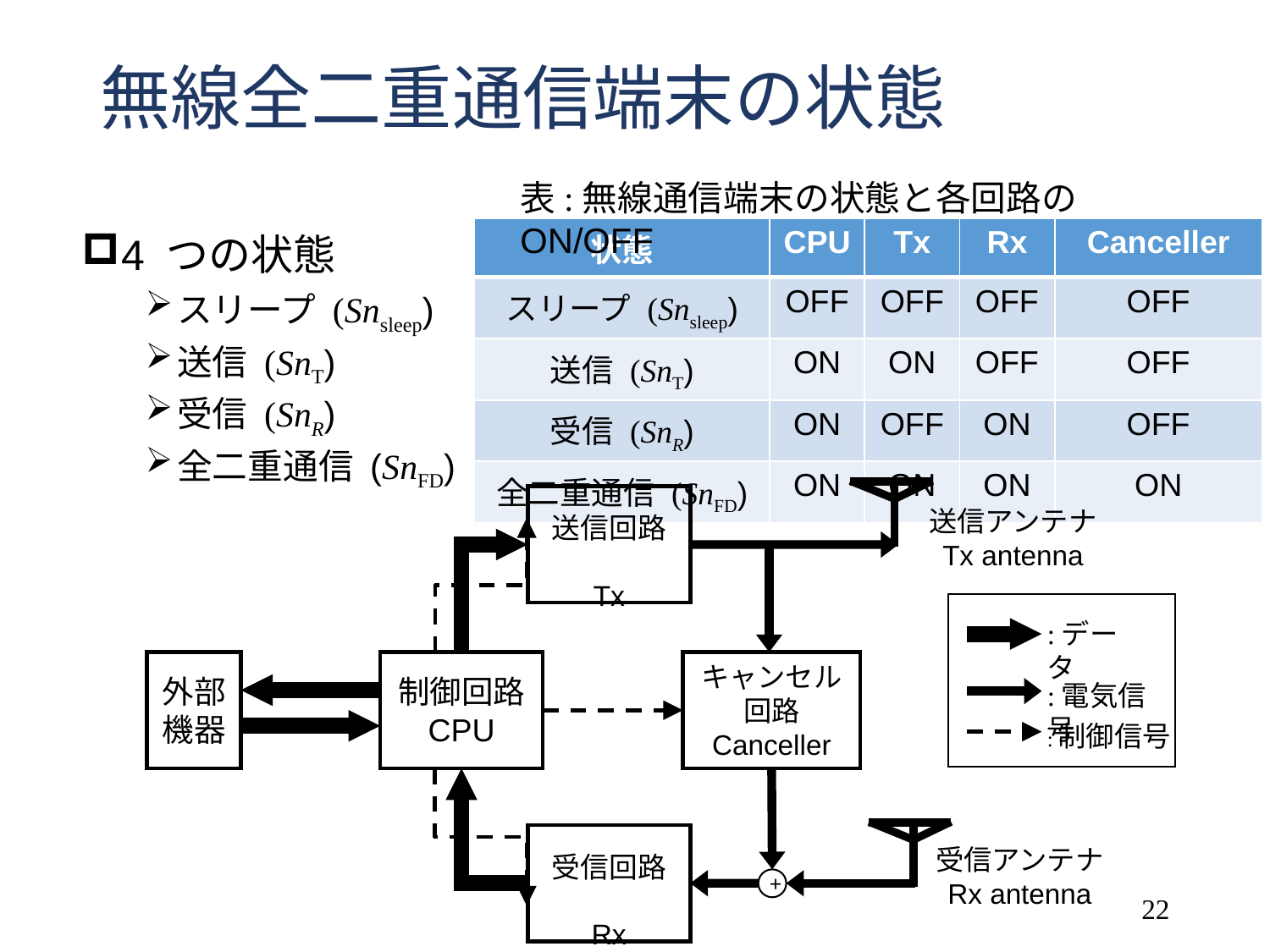

# 無線全二重通信端末の状態
表:無線通信端末の状態と各回路の ON/OFF
| 状態 | CPU | Tx | Rx | Canceller |
| --- | --- | --- | --- | --- |
| スリープ (Snsleep) | OFF | OFF | OFF | OFF |
| 送信 (SnT) | ON | ON | OFF | OFF |
| 受信 (SnR) | ON | OFF | ON | OFF |
| 全二重通信 (SnFD) | ON | ON | ON | ON |
4 つの状態
スリープ (Snsleep)
送信 (SnT)
受信 (SnR)
全二重通信 (SnFD)

送信回路
Tx
送信アンテナ
Tx antenna

:データ
外部機器
制御回路
CPU
キャンセル
回路
Canceller
:電気信号
:制御信号
受信回路
Rx
受信アンテナ
Rx antenna
+
22